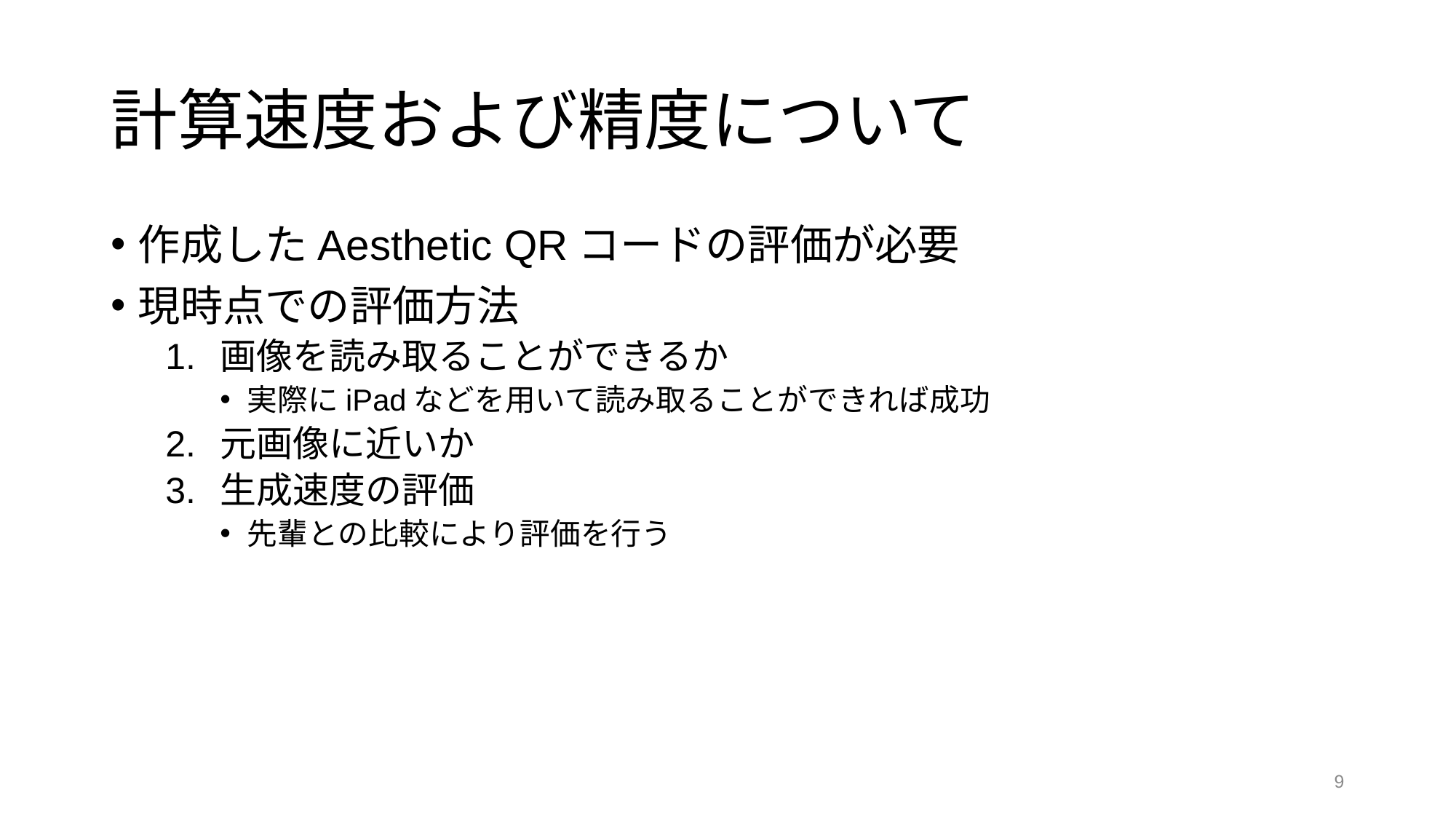

# 計算速度および精度について
作成したAesthetic QRコードの評価が必要
現時点での評価方法
画像を読み取ることができるか
実際にiPadなどを用いて読み取ることができれば成功
元画像に近いか
生成速度の評価
先輩との比較により評価を行う
9